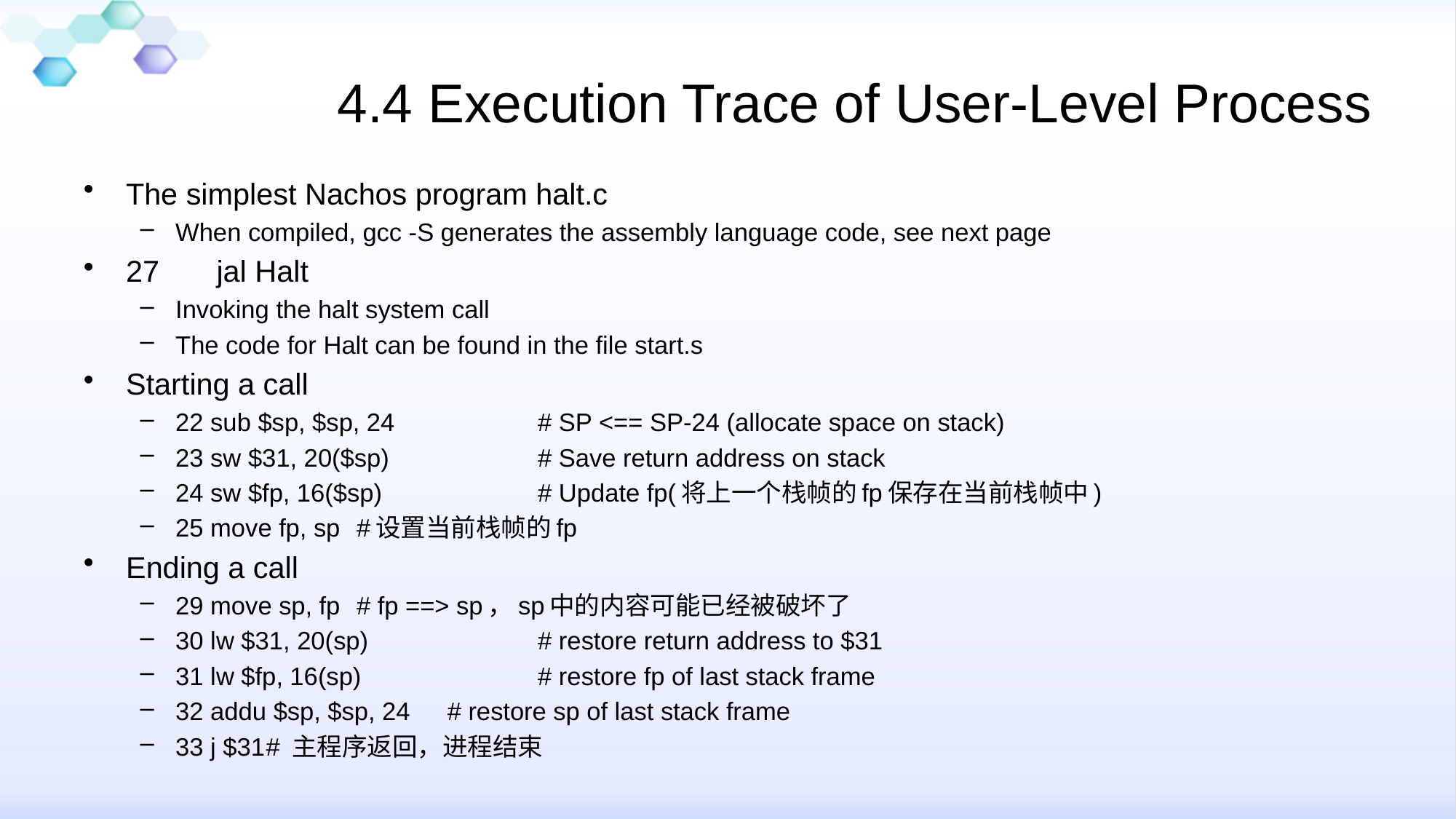

# 4.4 Execution Trace of User-Level Process
The simplest Nachos program halt.c
When compiled, gcc -S generates the assembly language code, see next page
27	jal Halt
Invoking the halt system call
The code for Halt can be found in the file start.s
Starting a call
22 sub $sp, $sp, 24		# SP <== SP-24 (allocate space on stack)
23 sw $31, 20($sp)		# Save return address on stack
24 sw $fp, 16($sp)		# Update fp(将上一个栈帧的fp保存在当前栈帧中)
25 move fp, sp			#设置当前栈帧的fp
Ending a call
29 move sp, fp		# fp ==> sp，sp中的内容可能已经被破坏了
30 lw $31, 20(sp)		# restore return address to $31
31 lw $fp, 16(sp)		# restore fp of last stack frame
32 addu $sp, $sp, 24	# restore sp of last stack frame
33 j $31			# 主程序返回，进程结束